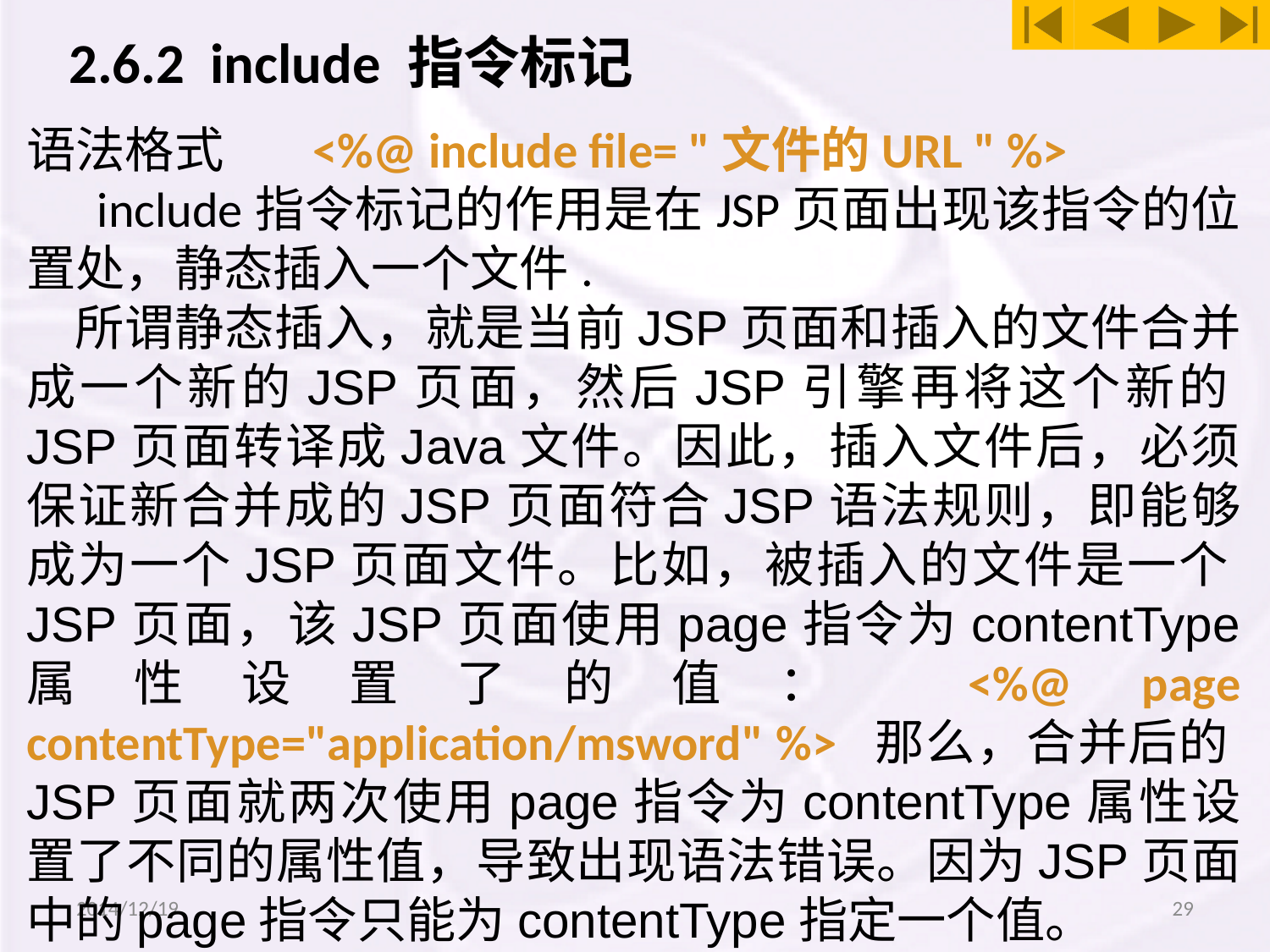

# 2.6.2  include 指令标记
语法格式       <%@ include file= "文件的URL " %>
      include指令标记的作用是在JSP页面出现该指令的位置处，静态插入一个文件.
   所谓静态插入，就是当前JSP页面和插入的文件合并成一个新的JSP页面，然后JSP引擎再将这个新的JSP页面转译成Java文件。因此，插入文件后，必须保证新合并成的JSP页面符合JSP语法规则，即能够成为一个JSP页面文件。比如，被插入的文件是一个JSP页面，该JSP页面使用page指令为contentType 属性设置了的值： <%@ page contentType="application/msword" %>  那么，合并后的JSP页面就两次使用page指令为contentType属性设置了不同的属性值，导致出现语法错误。因为JSP页面中的page指令只能为contentType指定一个值。
         使用include指令可以实现代码的复用。
2014/12/19
29